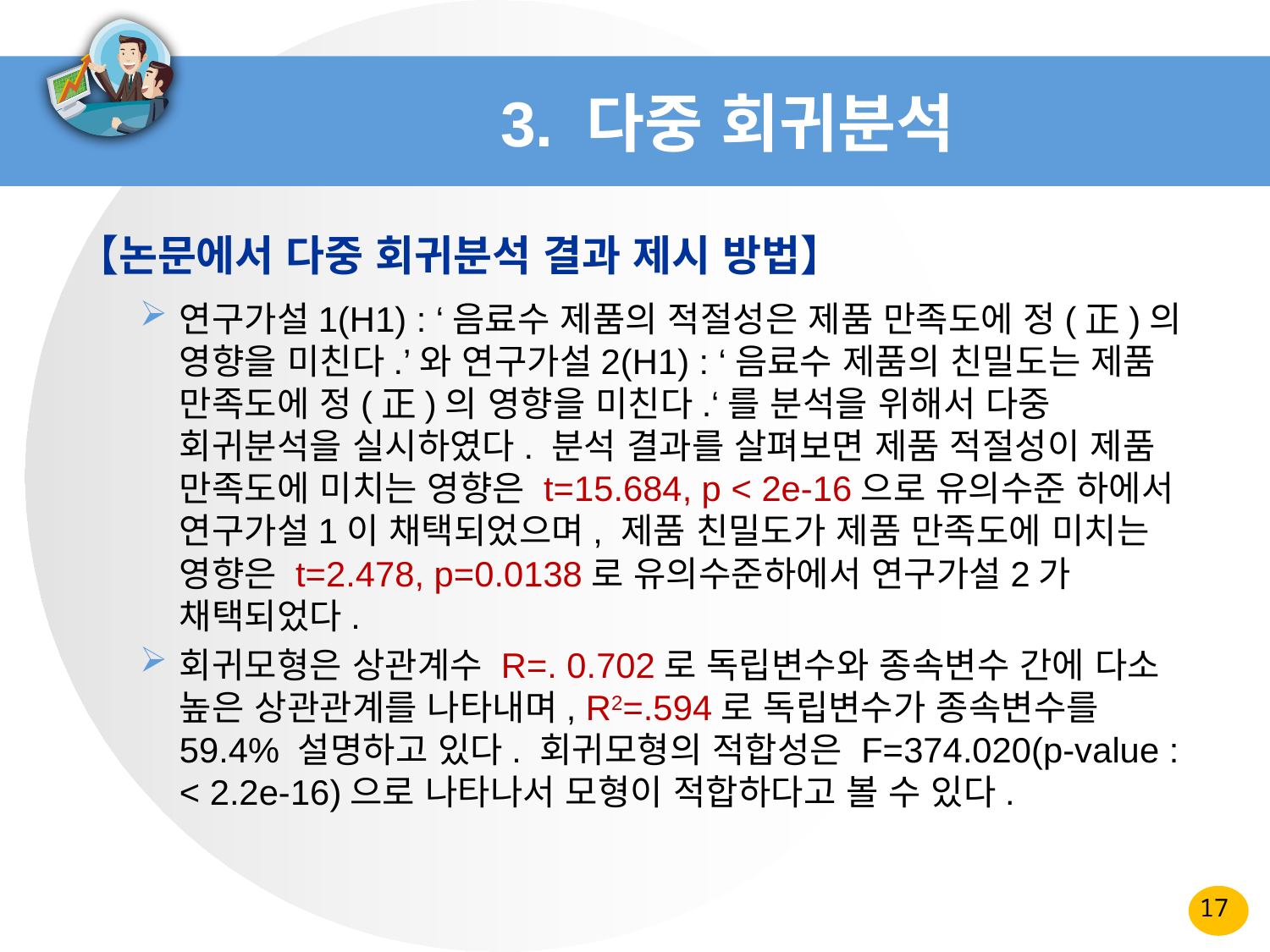

# 3. 다중 회귀분석
【논문에서 다중 회귀분석 결과 제시 방법】
연구가설1(H1) : ‘음료수 제품의 적절성은 제품 만족도에 정(正)의 영향을 미친다.’와 연구가설2(H1) : ‘음료수 제품의 친밀도는 제품 만족도에 정(正)의 영향을 미친다.‘를 분석을 위해서 다중 회귀분석을 실시하였다. 분석 결과를 살펴보면 제품 적절성이 제품 만족도에 미치는 영향은 t=15.684, p < 2e-16으로 유의수준 하에서 연구가설1이 채택되었으며, 제품 친밀도가 제품 만족도에 미치는 영향은 t=2.478, p=0.0138로 유의수준하에서 연구가설2가 채택되었다.
회귀모형은 상관계수 R=. 0.702로 독립변수와 종속변수 간에 다소 높은 상관관계를 나타내며, R2=.594로 독립변수가 종속변수를 59.4% 설명하고 있다. 회귀모형의 적합성은 F=374.020(p-value : < 2.2e-16)으로 나타나서 모형이 적합하다고 볼 수 있다.
17